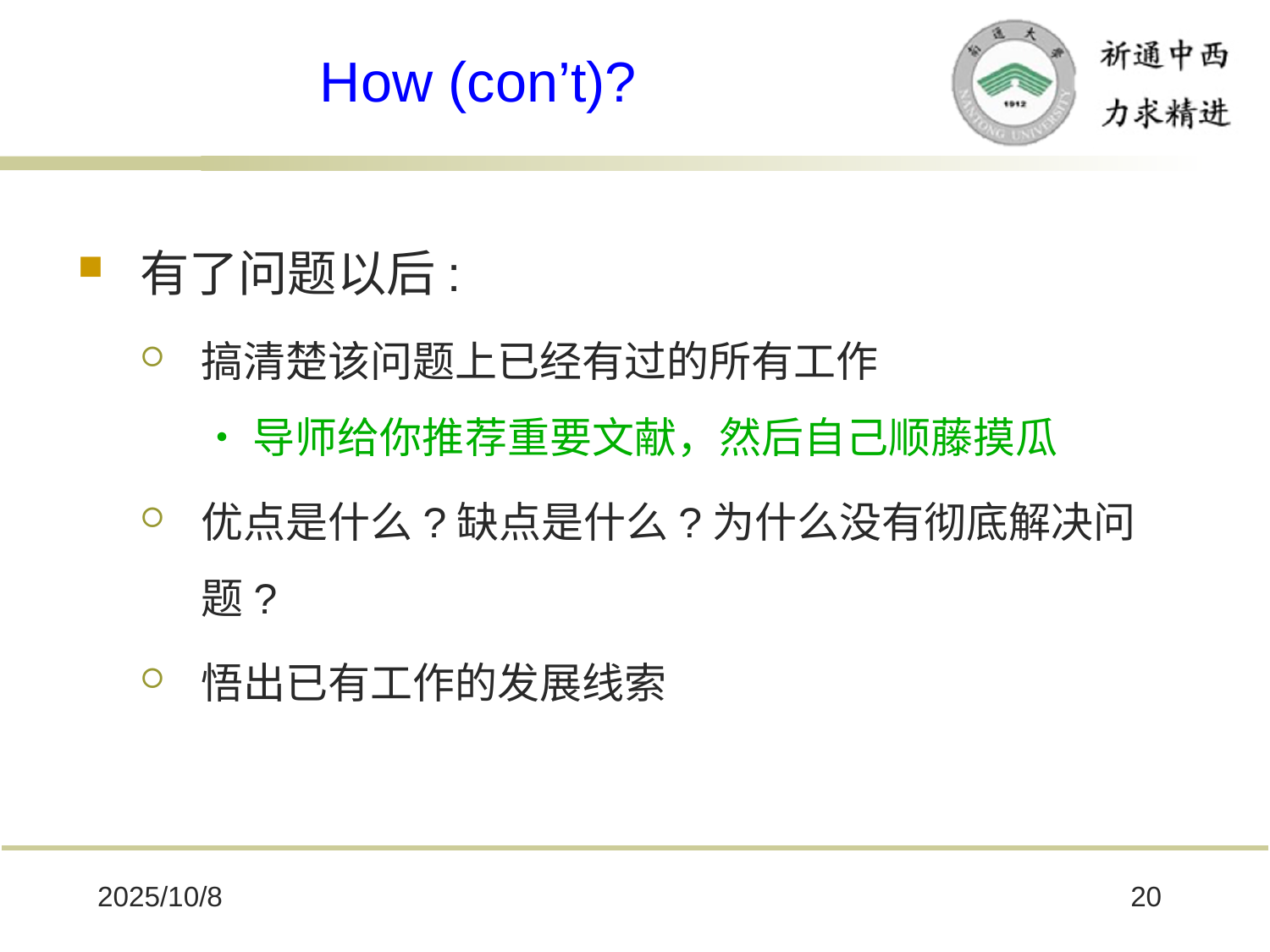

# How (con’t)?
有了问题以后:
搞清楚该问题上已经有过的所有工作
• 导师给你推荐重要文献，然后自己顺藤摸瓜
优点是什么?缺点是什么?为什么没有彻底解决问题?
悟出已有工作的发展线索
2025/10/8
20